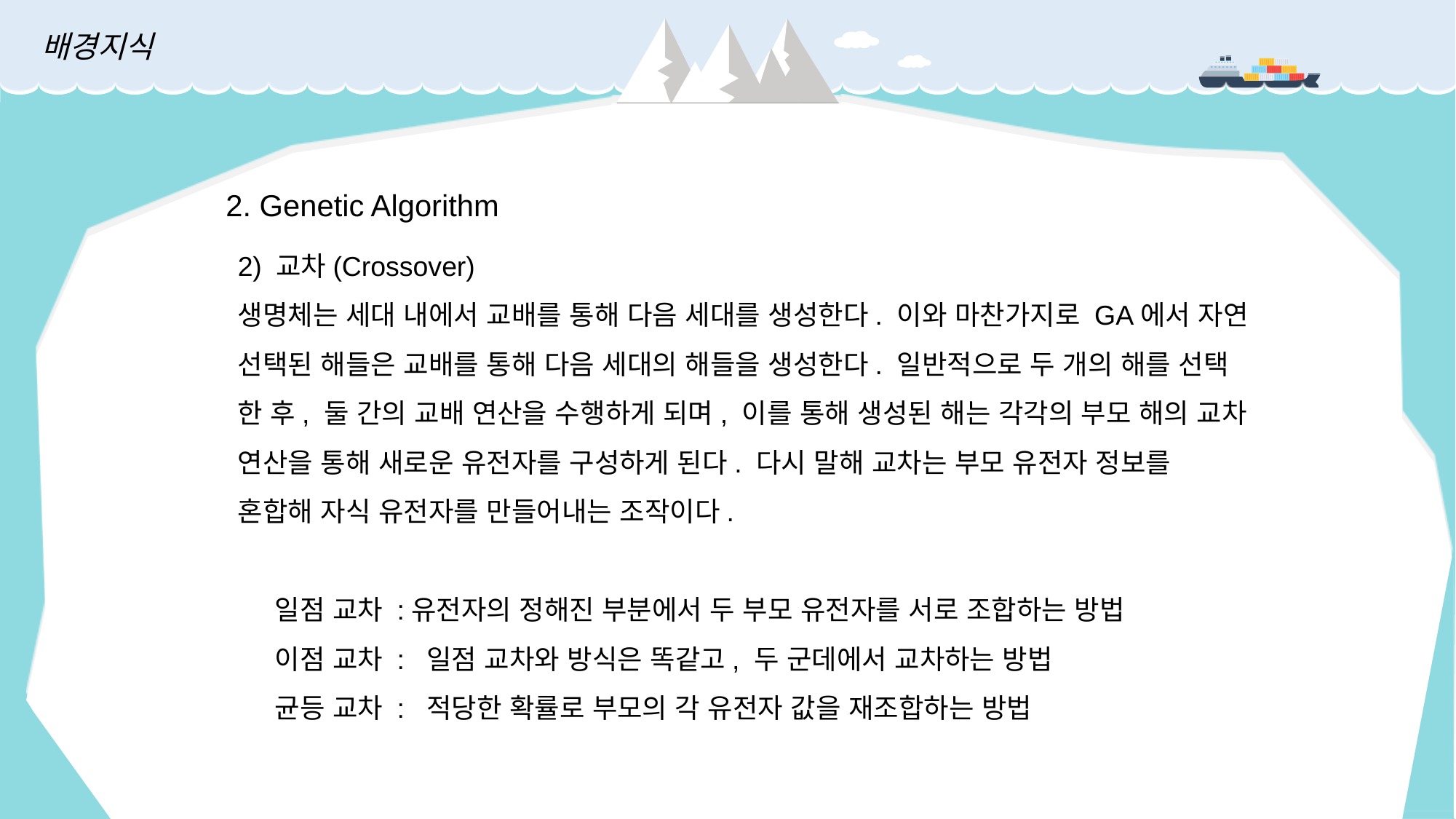

배경지식

2. Genetic Algorithm
2) 교차(Crossover)
생명체는 세대 내에서 교배를 통해 다음 세대를 생성한다. 이와 마찬가지로 GA에서 자연 선택된 해들은 교배를 통해 다음 세대의 해들을 생성한다. 일반적으로 두 개의 해를 선택 한 후, 둘 간의 교배 연산을 수행하게 되며, 이를 통해 생성된 해는 각각의 부모 해의 교차 연산을 통해 새로운 유전자를 구성하게 된다. 다시 말해 교차는 부모 유전자 정보를 혼합해 자식 유전자를 만들어내는 조작이다.

    일점 교차 :유전자의 정해진 부분에서 두 부모 유전자를 서로 조합하는 방법
    이점 교차 :  일점 교차와 방식은 똑같고, 두 군데에서 교차하는 방법
    균등 교차 :  적당한 확률로 부모의 각 유전자 값을 재조합하는 방법